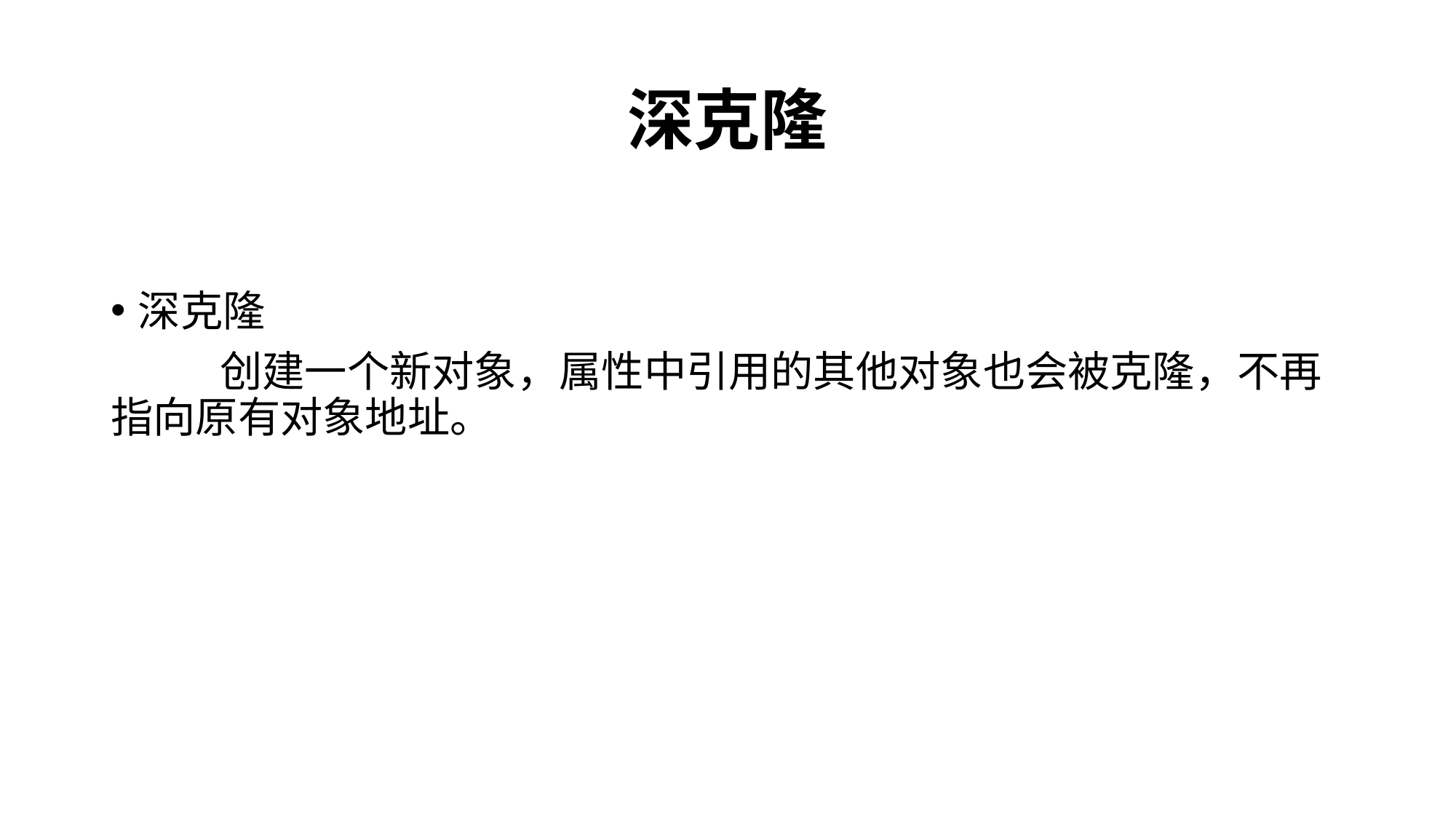

# 深克隆

深克隆
	创建一个新对象，属性中引用的其他对象也会被克隆，不再指向原有对象地址。